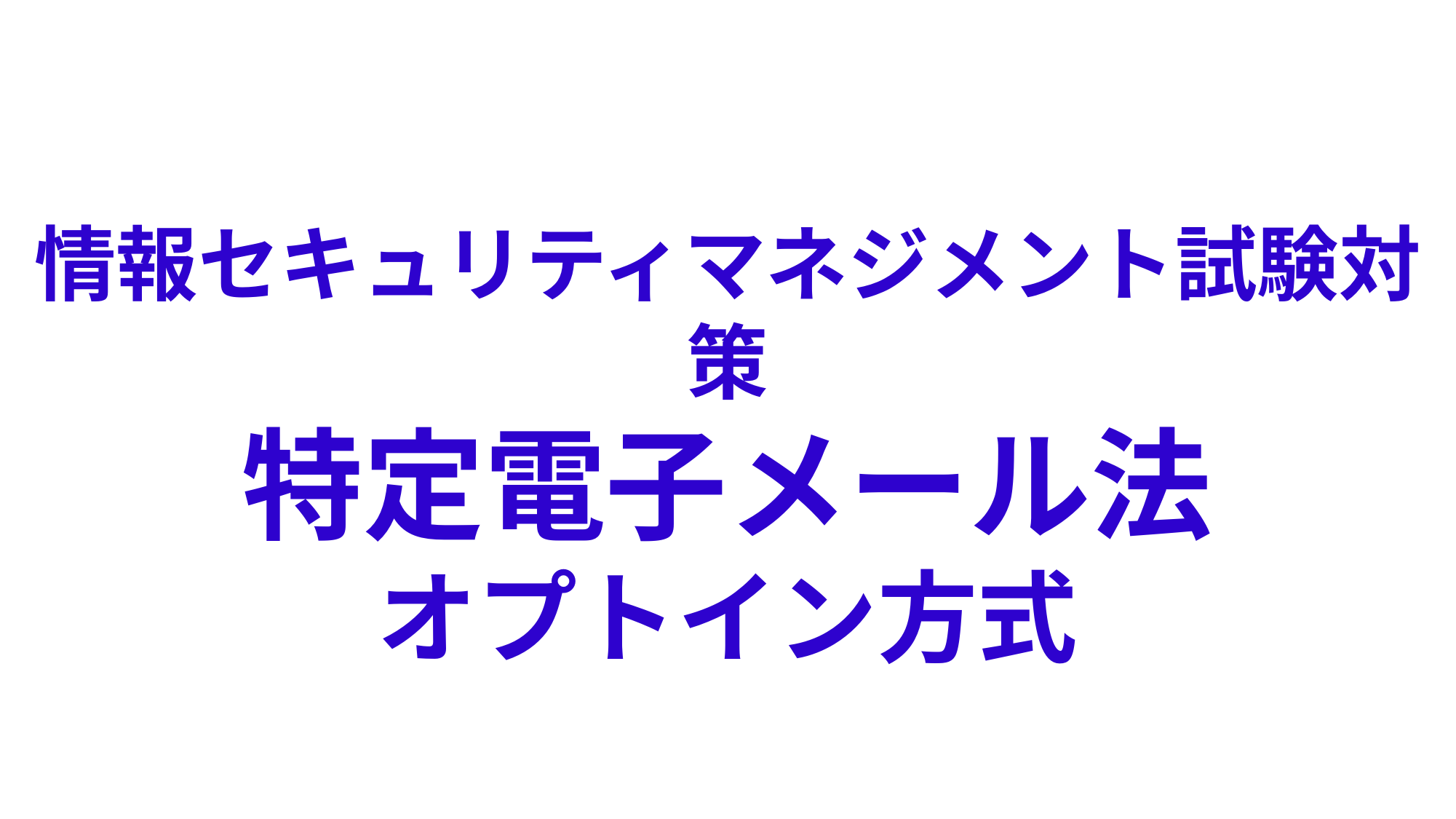

情報セキュリティマネジメント試験対策
特定電子メール法
オプトイン方式